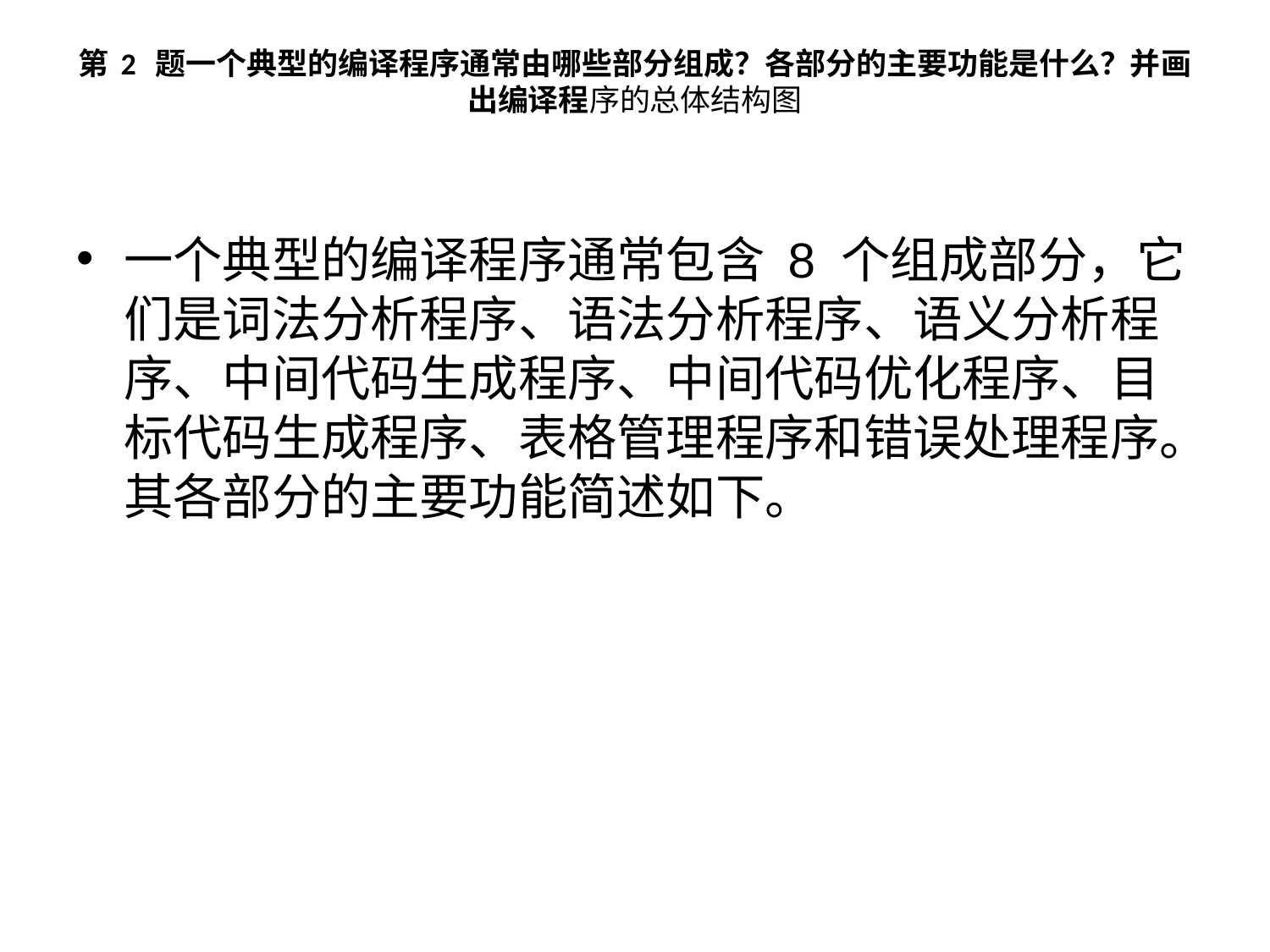

# 第 2  题一个典型的编译程序通常由哪些部分组成？各部分的主要功能是什么？并画出编译程序的总体结构图
一个典型的编译程序通常包含 8 个组成部分，它们是词法分析程序、语法分析程序、语义分析程序、中间代码生成程序、中间代码优化程序、目标代码生成程序、表格管理程序和错误处理程序。其各部分的主要功能简述如下。